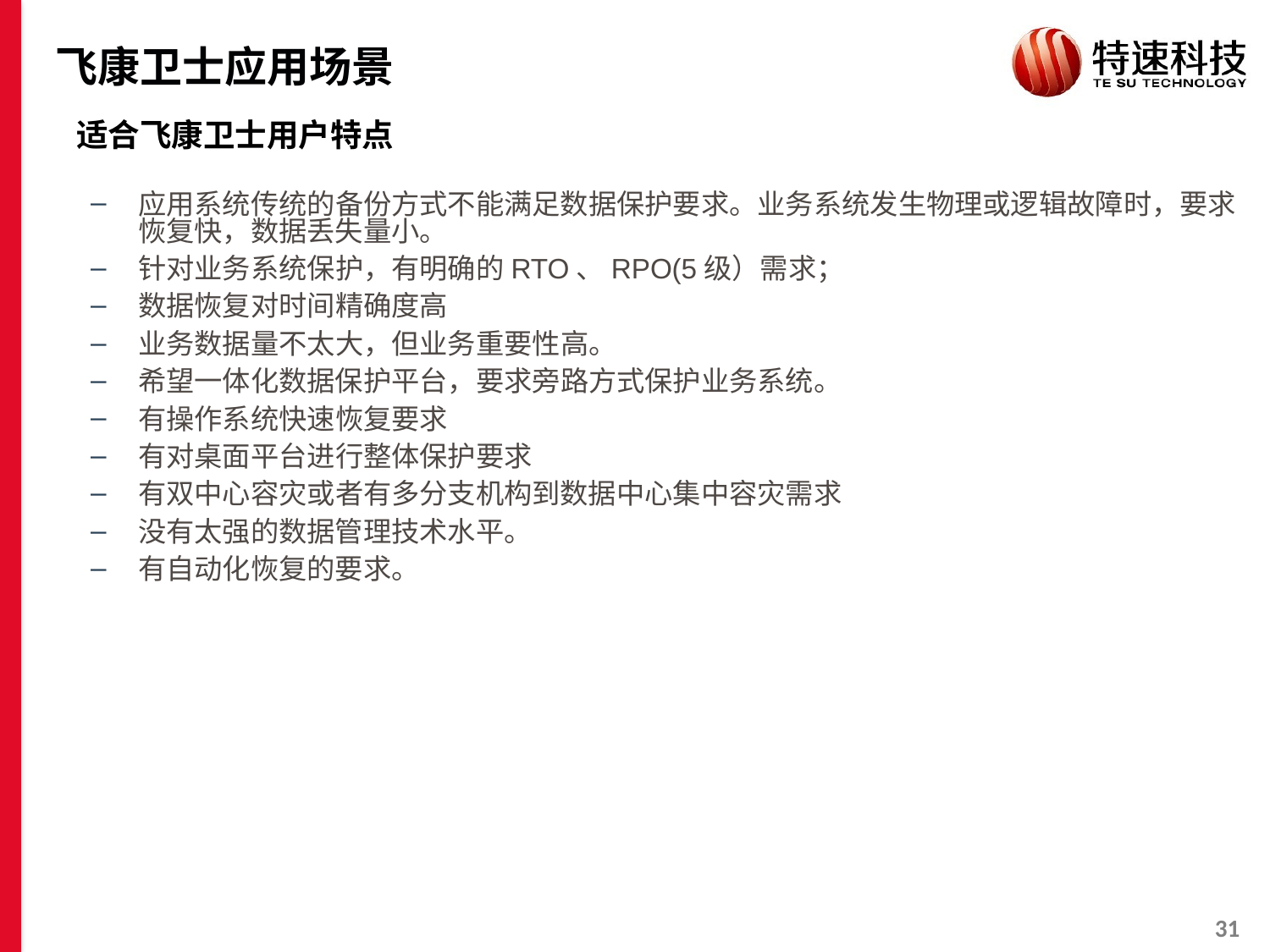

# 飞康卫士应用场景
适合飞康卫士用户特点
应用系统传统的备份方式不能满足数据保护要求。业务系统发生物理或逻辑故障时，要求恢复快，数据丢失量小。
针对业务系统保护，有明确的RTO、RPO(5级）需求；
数据恢复对时间精确度高
业务数据量不太大，但业务重要性高。
希望一体化数据保护平台，要求旁路方式保护业务系统。
有操作系统快速恢复要求
有对桌面平台进行整体保护要求
有双中心容灾或者有多分支机构到数据中心集中容灾需求
没有太强的数据管理技术水平。
有自动化恢复的要求。

31